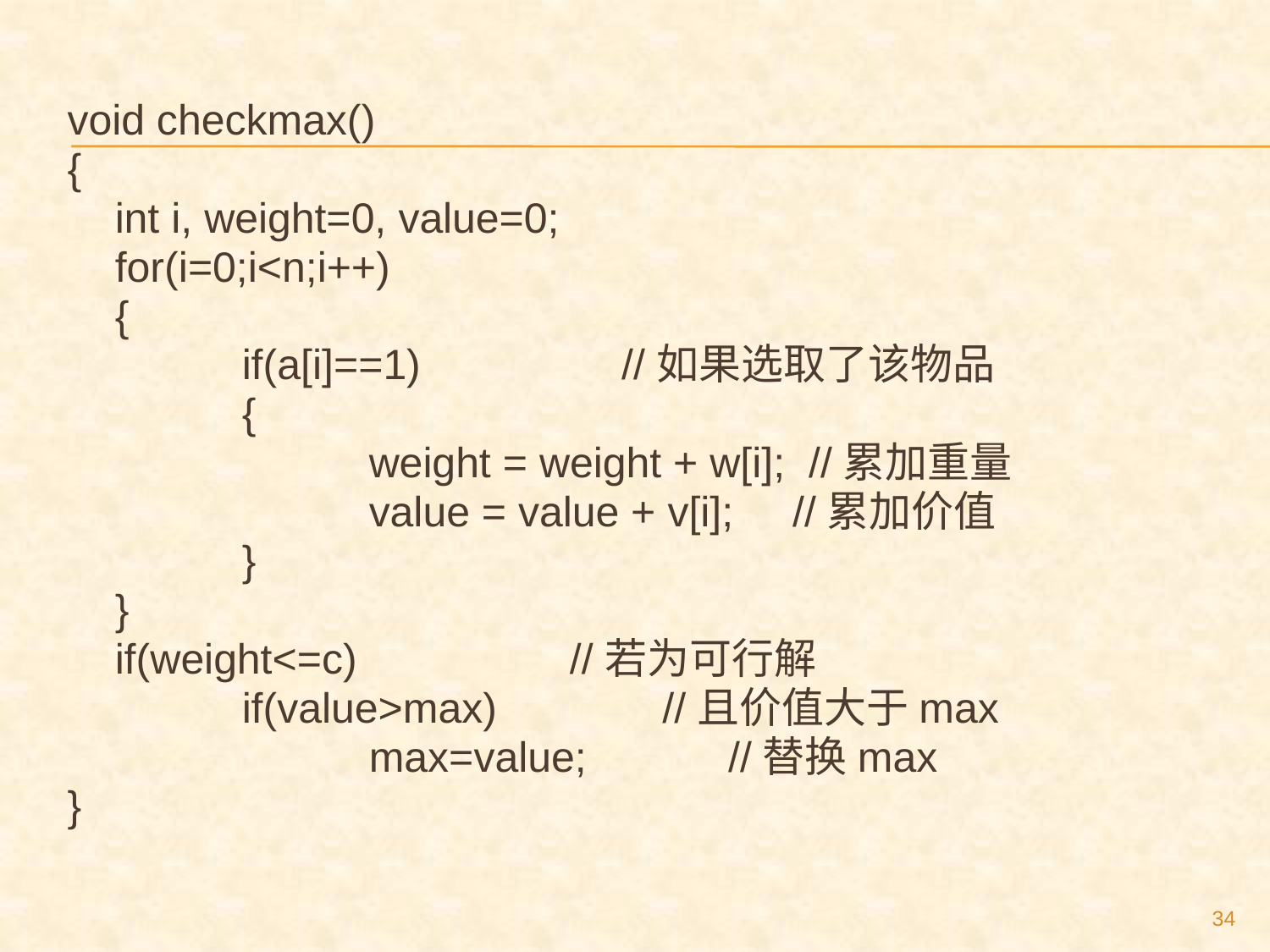

void checkmax()
{
	int i, weight=0, value=0;
	for(i=0;i<n;i++)
	{
		if(a[i]==1)                 //如果选取了该物品
		{
			weight = weight + w[i];  //累加重量
			value = value + v[i];     //累加价值
		}
	}
	if(weight<=c)                  //若为可行解
		if(value>max)              //且价值大于max
			max=value;            //替换max
}
34